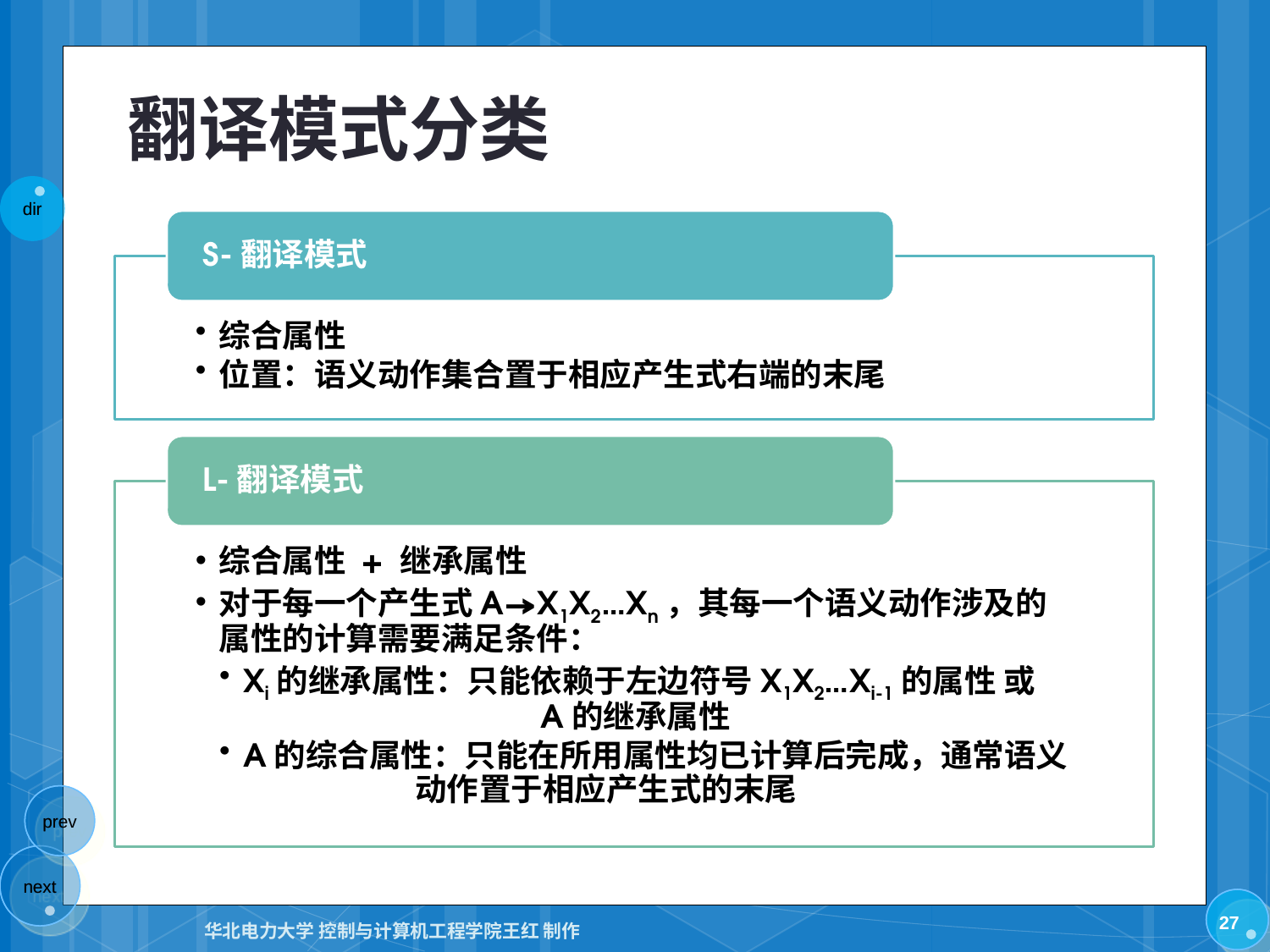

# 翻译模式分类
综合属性
位置：语义动作集合置于相应产生式右端的末尾
S-翻译模式
综合属性 + 继承属性
对于每一个产生式A→X1X2…Xn，其每一个语义动作涉及的属性的计算需要满足条件：
Xi的继承属性：只能依赖于左边符号X1X2…Xi-1的属性 或
		     A的继承属性
A的综合属性：只能在所用属性均已计算后完成，通常语义
                        动作置于相应产生式的末尾
L-翻译模式
27
华北电力大学 控制与计算机工程学院王红 制作